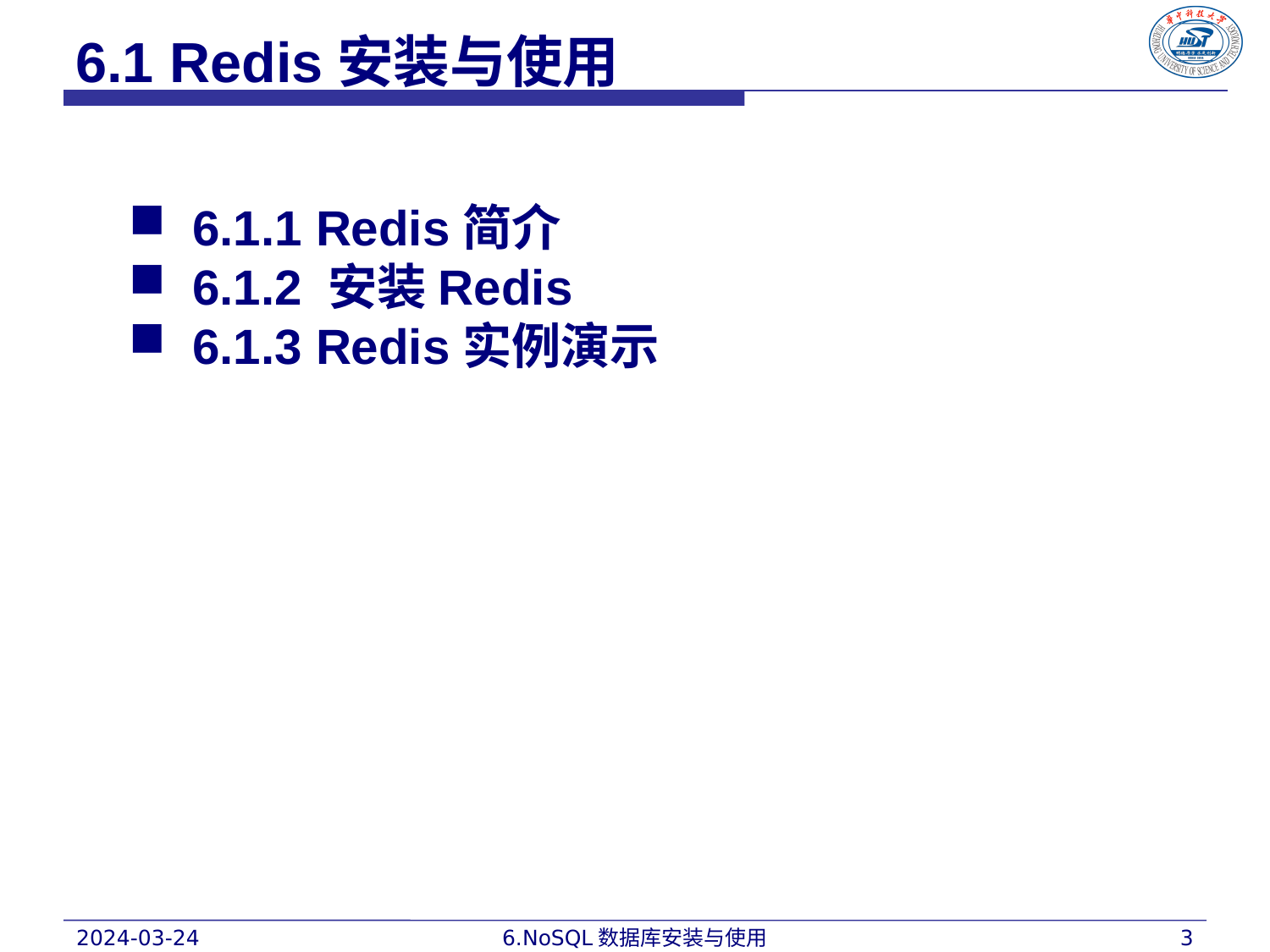

6.1 Redis安装与使用
6.1.1 Redis简介
6.1.2 安装Redis
6.1.3 Redis实例演示
2024-03-24
6.NoSQL数据库安装与使用
3